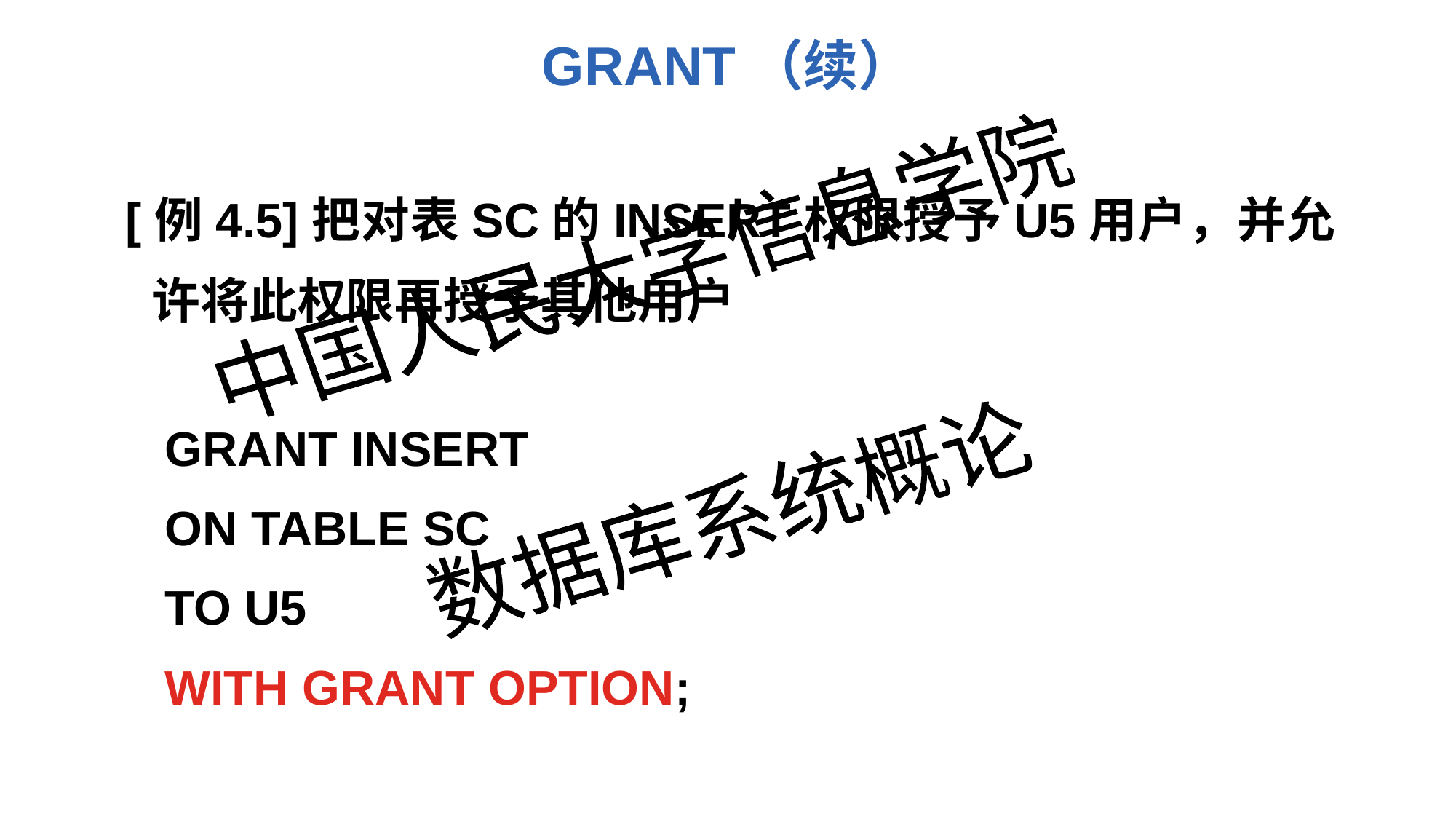

GRANT（续）
 [例4.5]把对表SC的INSERT权限授予U5用户，并允许将此权限再授予其他用户

    GRANT INSERT
    ON TABLE SC
    TO U5
    WITH GRANT OPTION;